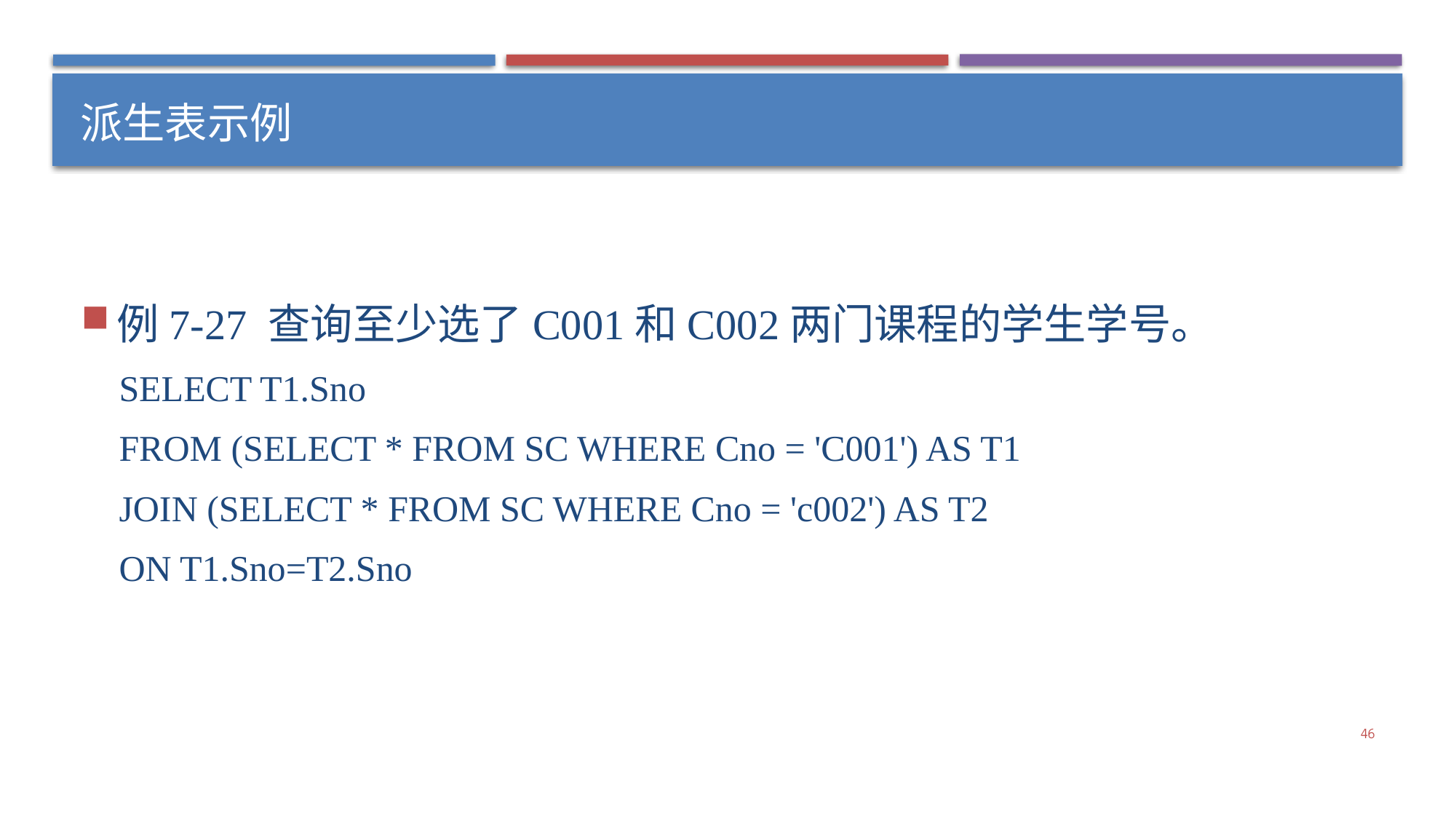

# 派生表示例
例7-27 查询至少选了C001和C002两门课程的学生学号。
SELECT T1.Sno
FROM (SELECT * FROM SC WHERE Cno = 'C001') AS T1
JOIN (SELECT * FROM SC WHERE Cno = 'c002') AS T2
ON T1.Sno=T2.Sno
46